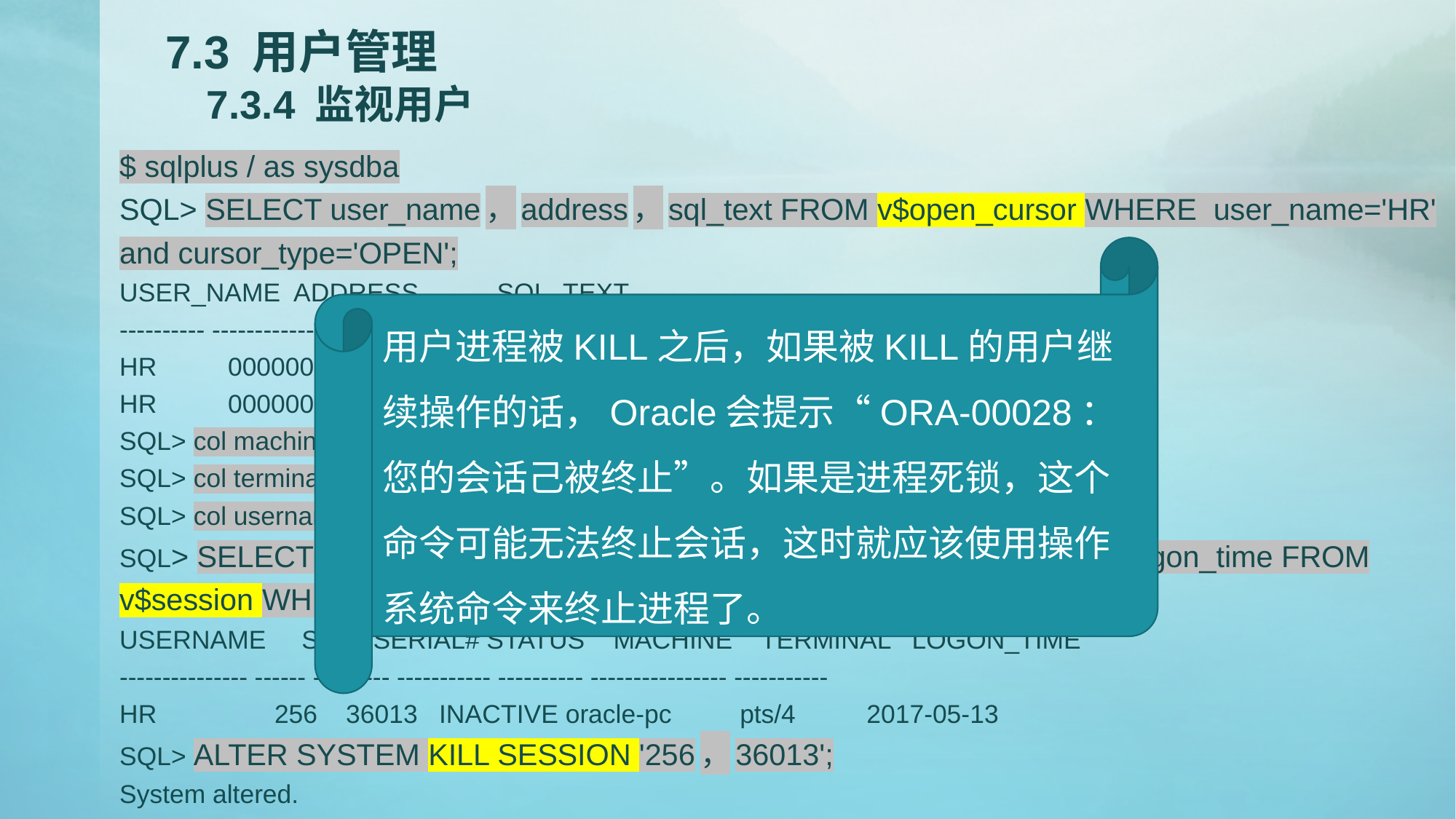

# 7.3 用户管理 7.3.4 监视用户
$ sqlplus / as sysdba
SQL> SELECT user_name，address，sql_text FROM v$open_cursor WHERE  user_name='HR' and cursor_type='OPEN';
USER_NAME  ADDRESS           SQL_TEXT
---------- ---------------- ---------------------------------------
HR          00000000AC997728 SELECT * FROM EMPLOYEES
HR          00000000761A35B8 SELECT * FROM jobs
SQL> col machine format a10
SQL> col terminal format a10
SQL> col username format a10
SQL> SELECT username，sid，serial#，status，machine，terminal，logon_time FROM v$session WHERE  username='HR';
USERNAME     SID    SERIAL# STATUS    MACHINE    TERMINAL   LOGON_TIME
--------------- ------ --------- ----------- ---------- ---------------- -----------
HR          	256    36013   INACTIVE oracle-pc  	pts/4          2017-05-13
SQL> ALTER SYSTEM KILL SESSION '256，36013';
System altered.
用户进程被KILL之后，如果被KILL的用户继续操作的话，Oracle会提示“ORA-00028：您的会话己被终止”。如果是进程死锁，这个命令可能无法终止会话，这时就应该使用操作系统命令来终止进程了。